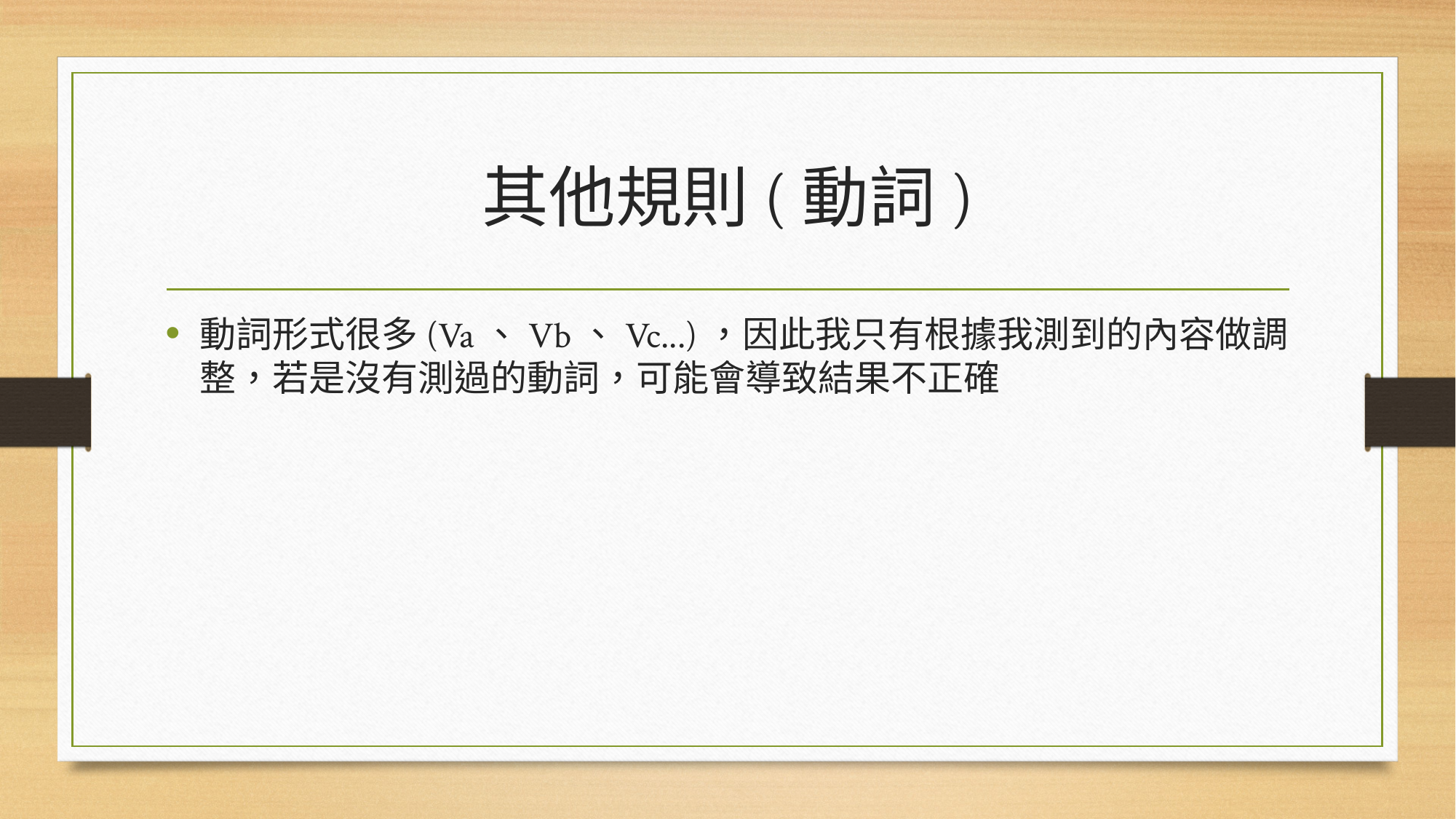

# 其他規則(動詞)
動詞形式很多(Va、Vb、Vc...)，因此我只有根據我測到的內容做調整，若是沒有測過的動詞，可能會導致結果不正確